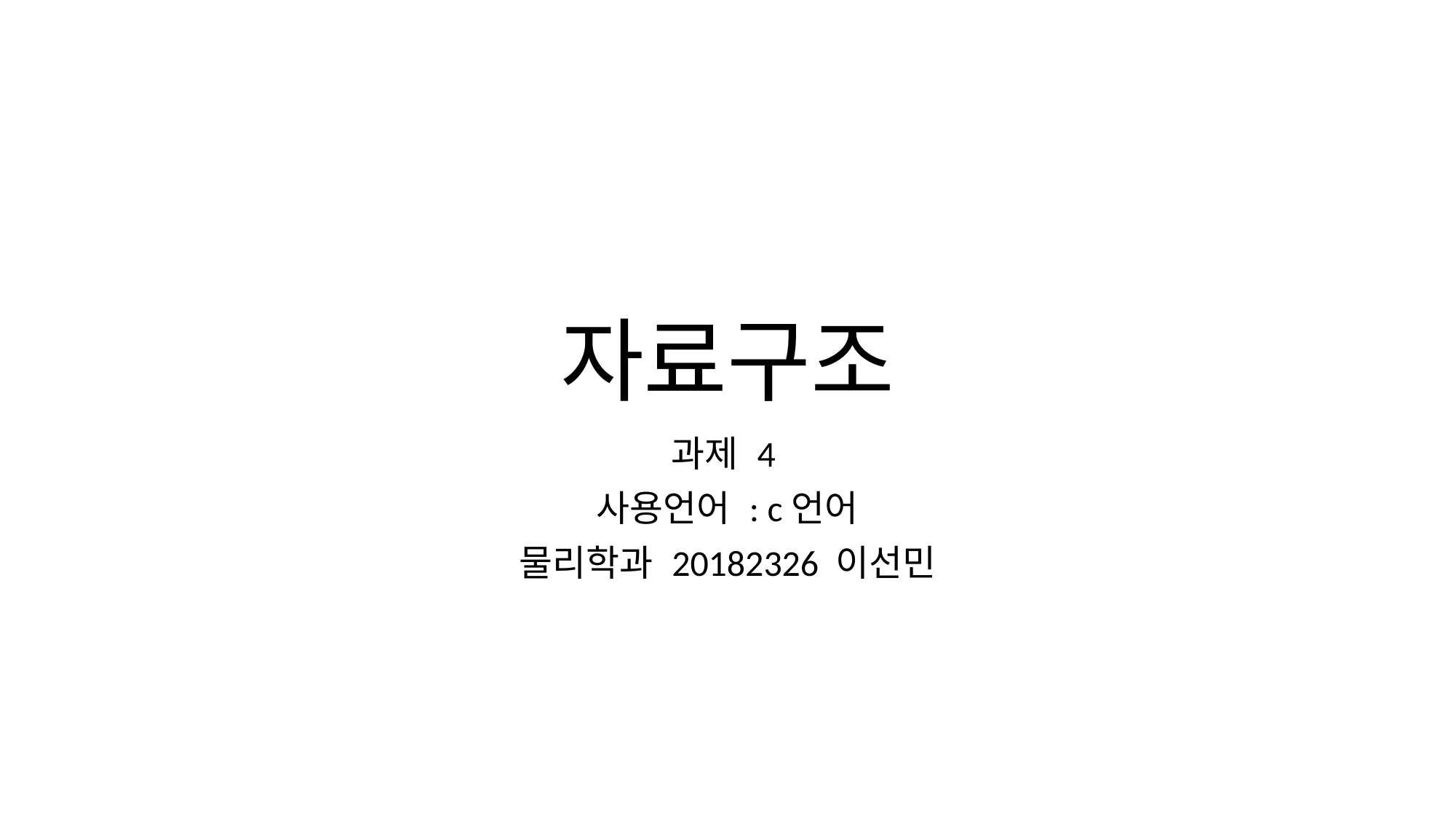

# 자료구조
과제 4
사용언어 : c언어
물리학과 20182326 이선민